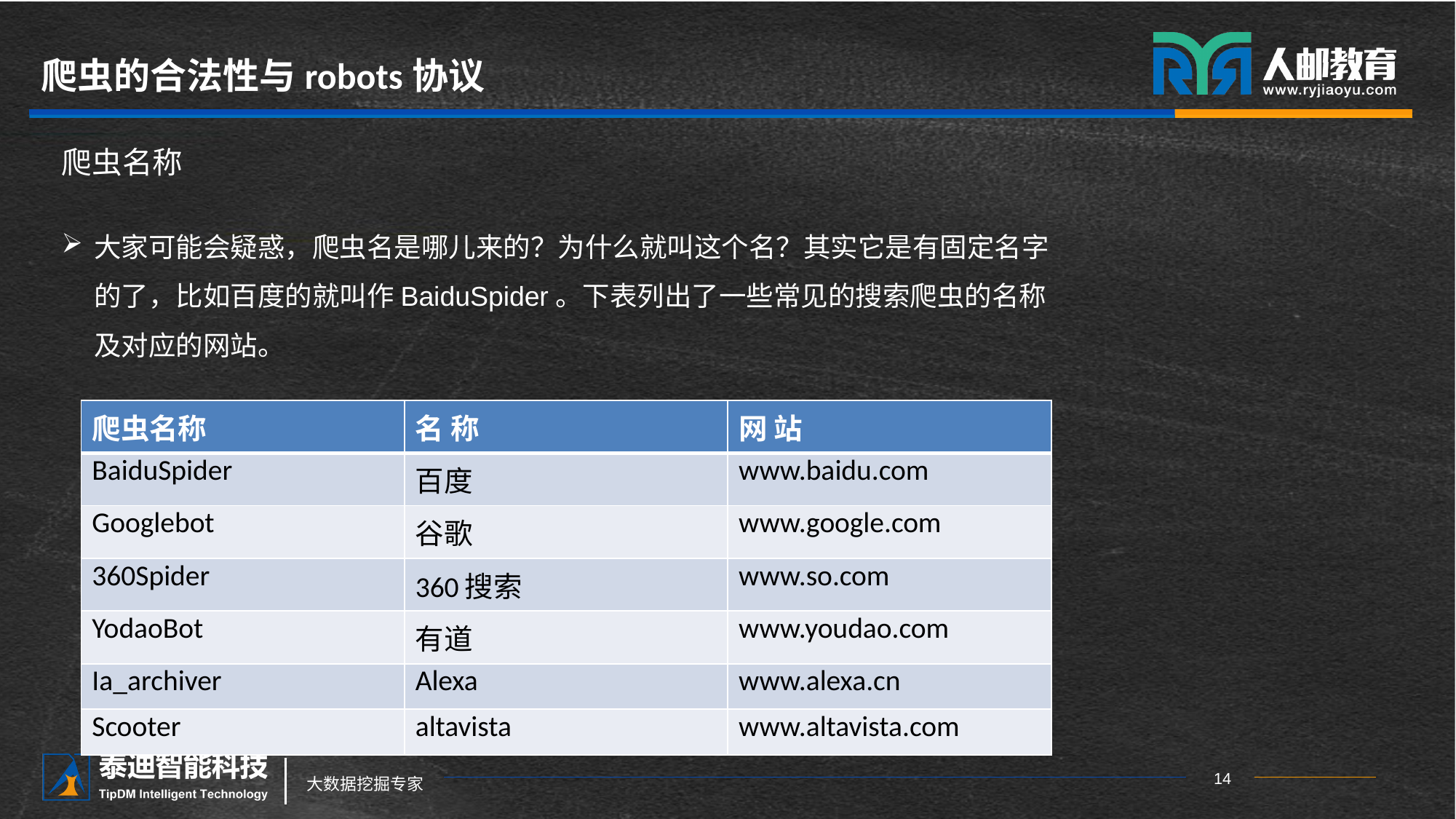

# 爬虫的合法性与robots协议
爬虫名称
大家可能会疑惑，爬虫名是哪儿来的？为什么就叫这个名？其实它是有固定名字的了，比如百度的就叫作BaiduSpider。下表列出了一些常见的搜索爬虫的名称及对应的网站。

| 爬虫名称 | 名 称 | 网 站 |
| --- | --- | --- |
| BaiduSpider | 百度 | www.baidu.com |
| Googlebot | 谷歌 | www.google.com |
| 360Spider | 360搜索 | www.so.com |
| YodaoBot | 有道 | www.youdao.com |
| Ia\_archiver | Alexa | www.alexa.cn |
| Scooter | altavista | www.altavista.com |